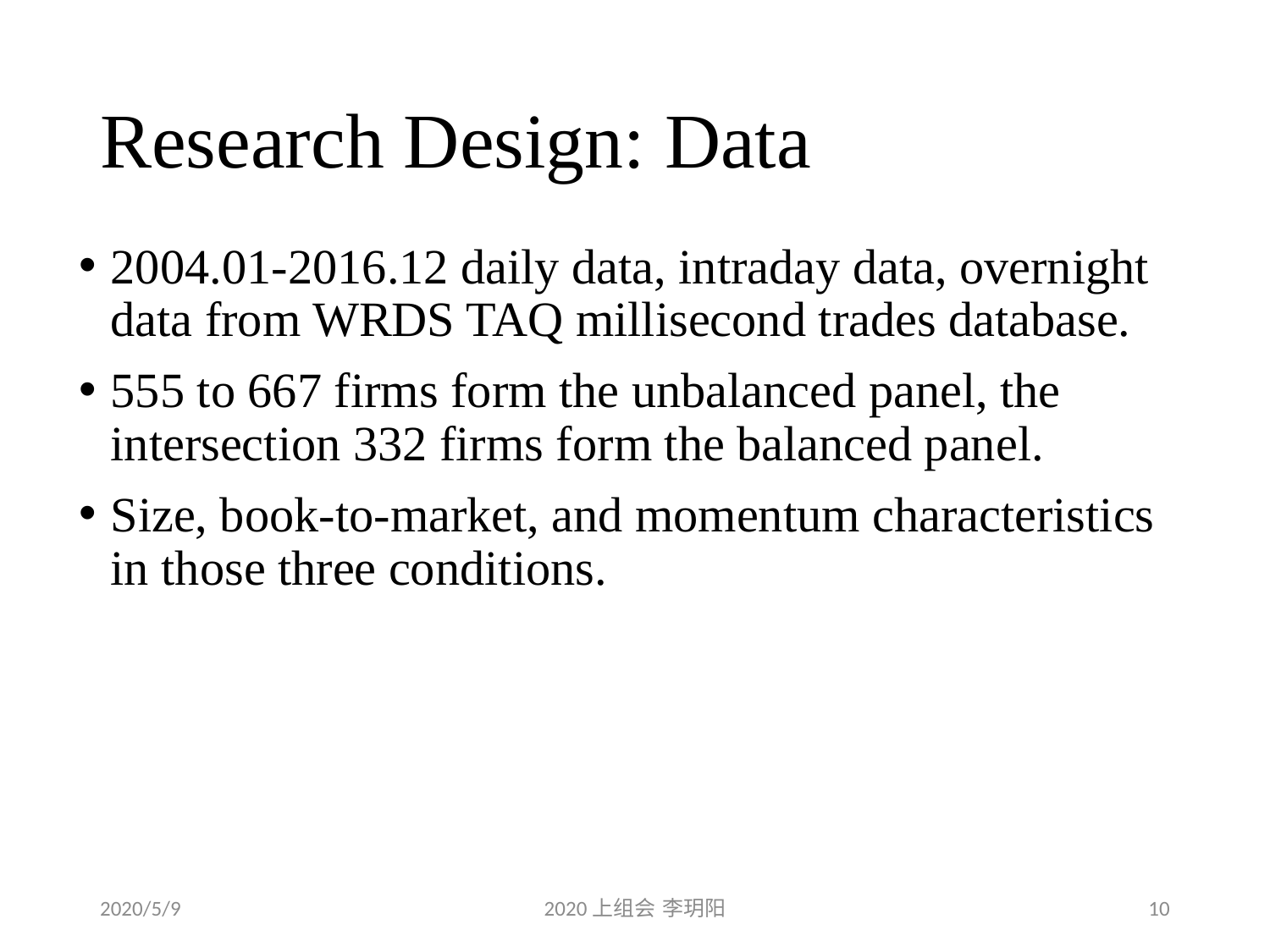

# Research Design: Data
2004.01-2016.12 daily data, intraday data, overnight data from WRDS TAQ millisecond trades database.
555 to 667 firms form the unbalanced panel, the intersection 332 firms form the balanced panel.
Size, book-to-market, and momentum characteristics in those three conditions.
2020/5/9
2020上组会 李玥阳
10